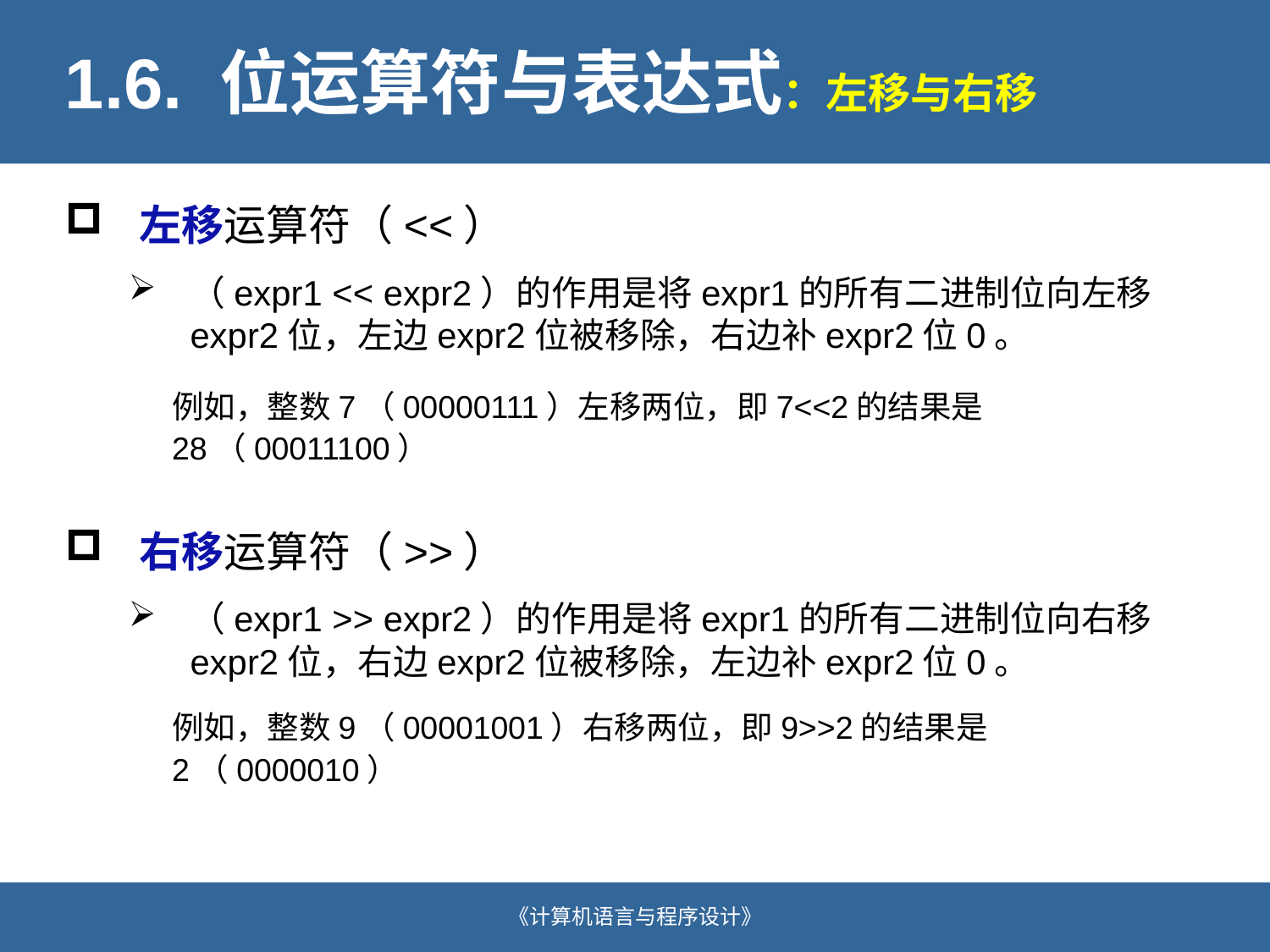

# 1.6. 位运算符与表达式：左移与右移
左移运算符（<<）
（expr1 << expr2）的作用是将expr1的所有二进制位向左移expr2位，左边expr2位被移除，右边补expr2位0。

右移运算符（>>）
（expr1 >> expr2）的作用是将expr1的所有二进制位向右移expr2位，右边expr2位被移除，左边补expr2位0。
例如，整数7（00000111）左移两位，即7<<2的结果是28（00011100）
例如，整数9（00001001）右移两位，即9>>2的结果是2（0000010）

《计算机语言与程序设计》
45